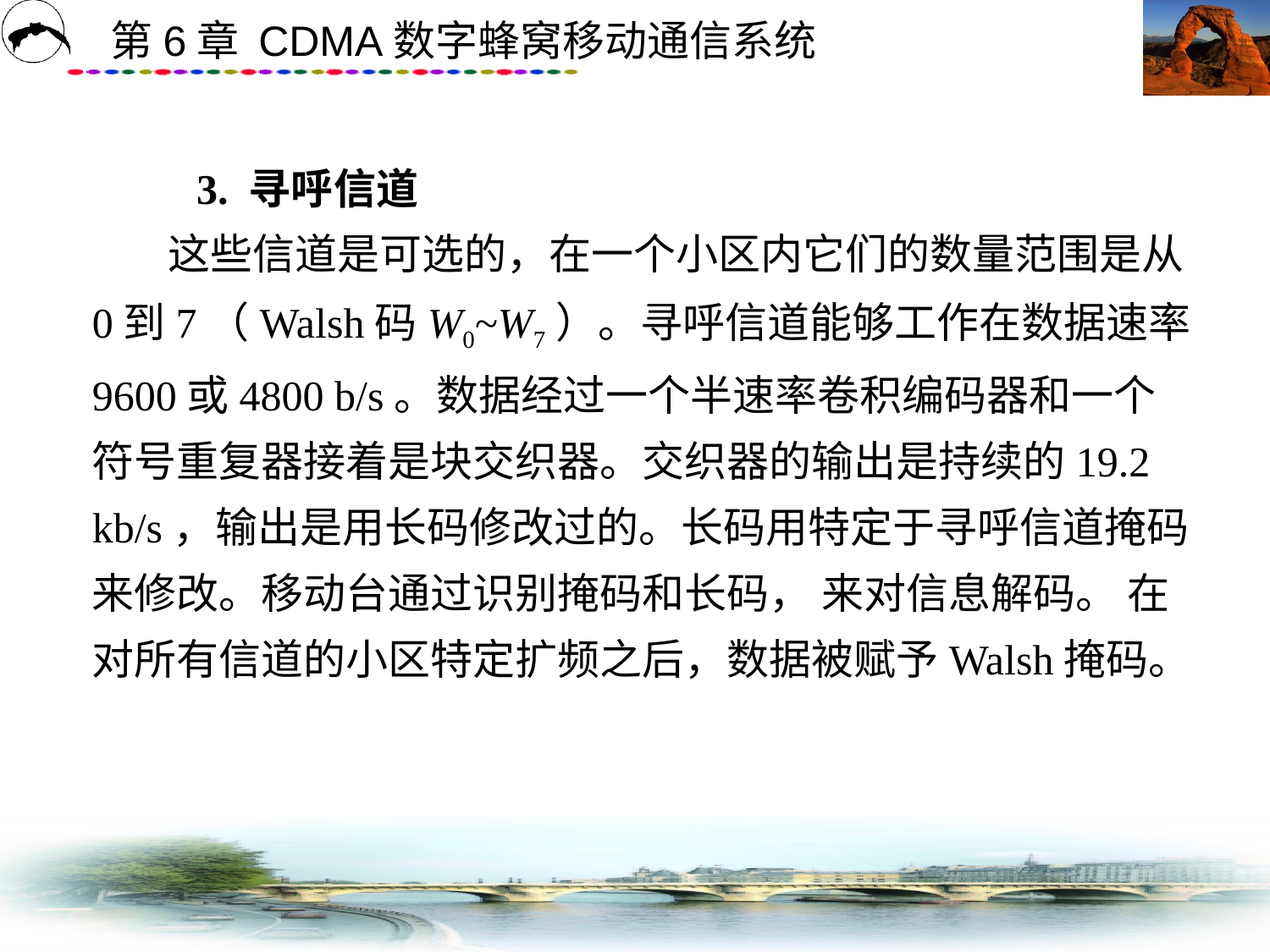

# 3. 寻呼信道　 这些信道是可选的，在一个小区内它们的数量范围是从0到7（Walsh码W0~W7）。寻呼信道能够工作在数据速率9600或4800 b/s。数据经过一个半速率卷积编码器和一个符号重复器接着是块交织器。交织器的输出是持续的19.2 kb/s，输出是用长码修改过的。长码用特定于寻呼信道掩码来修改。移动台通过识别掩码和长码， 来对信息解码。 在对所有信道的小区特定扩频之后，数据被赋予Walsh掩码。